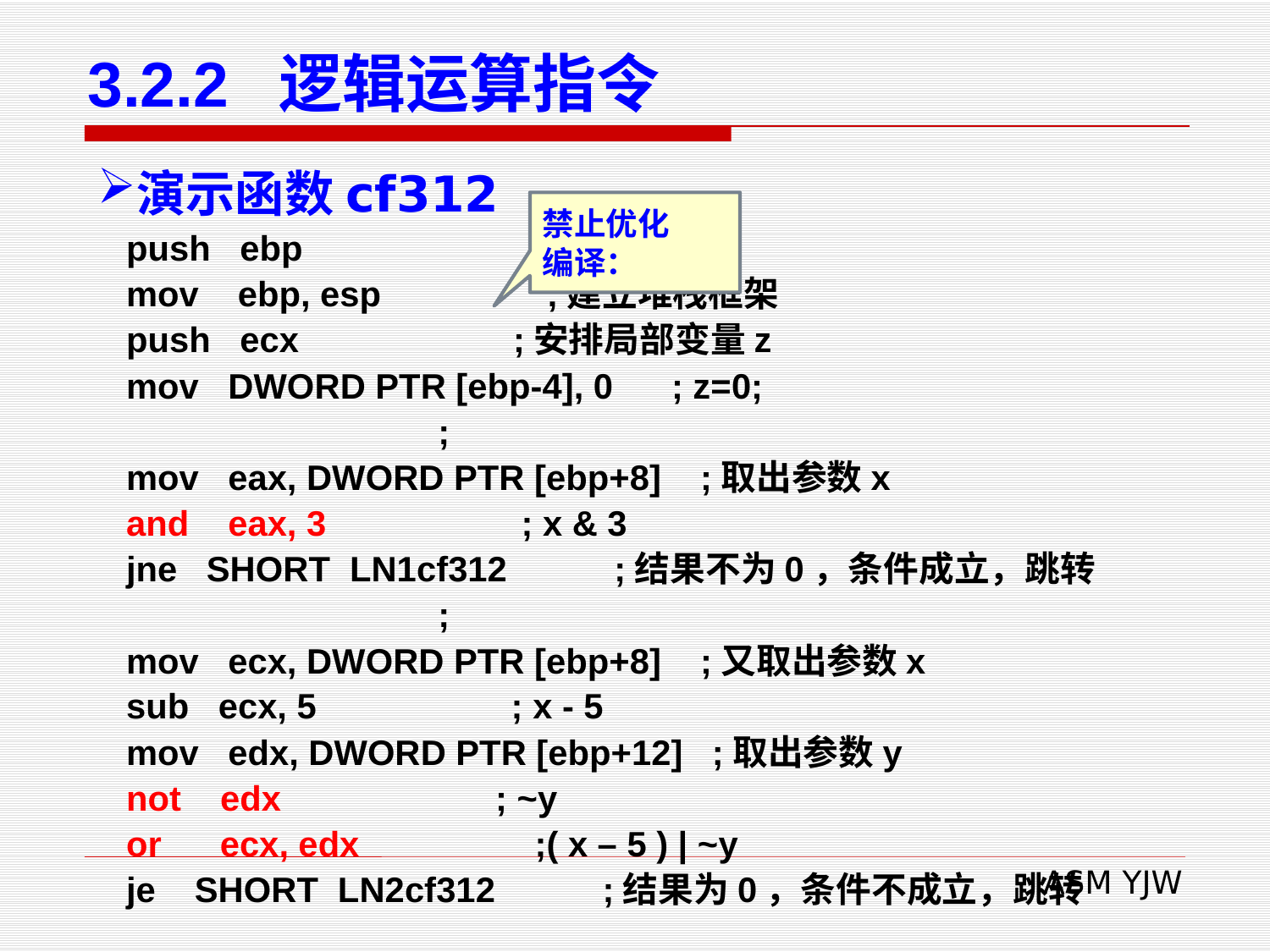

# 3.2.2  逻辑运算指令
演示函数cf312
禁止优化
编译：
    push   ebp
    mov    ebp, esp                 ;建立堆栈框架
    push   ecx                      ;安排局部变量z
    mov   DWORD PTR [ebp-4], 0      ; z=0;
                                    ;
    mov   eax, DWORD PTR [ebp+8]    ;取出参数x
    and    eax, 3                    ; x & 3
    jne   SHORT  LN1cf312           ;结果不为0，条件成立，跳转
                                    ;
    mov   ecx, DWORD PTR [ebp+8]    ;又取出参数x
    sub   ecx, 5                    ; x - 5
    mov   edx, DWORD PTR [ebp+12]   ;取出参数y
    not    edx                      ; ~y
    or      ecx, edx                  ;( x – 5 ) | ~y
    je    SHORT  LN2cf312           ;结果为0，条件不成立，跳转